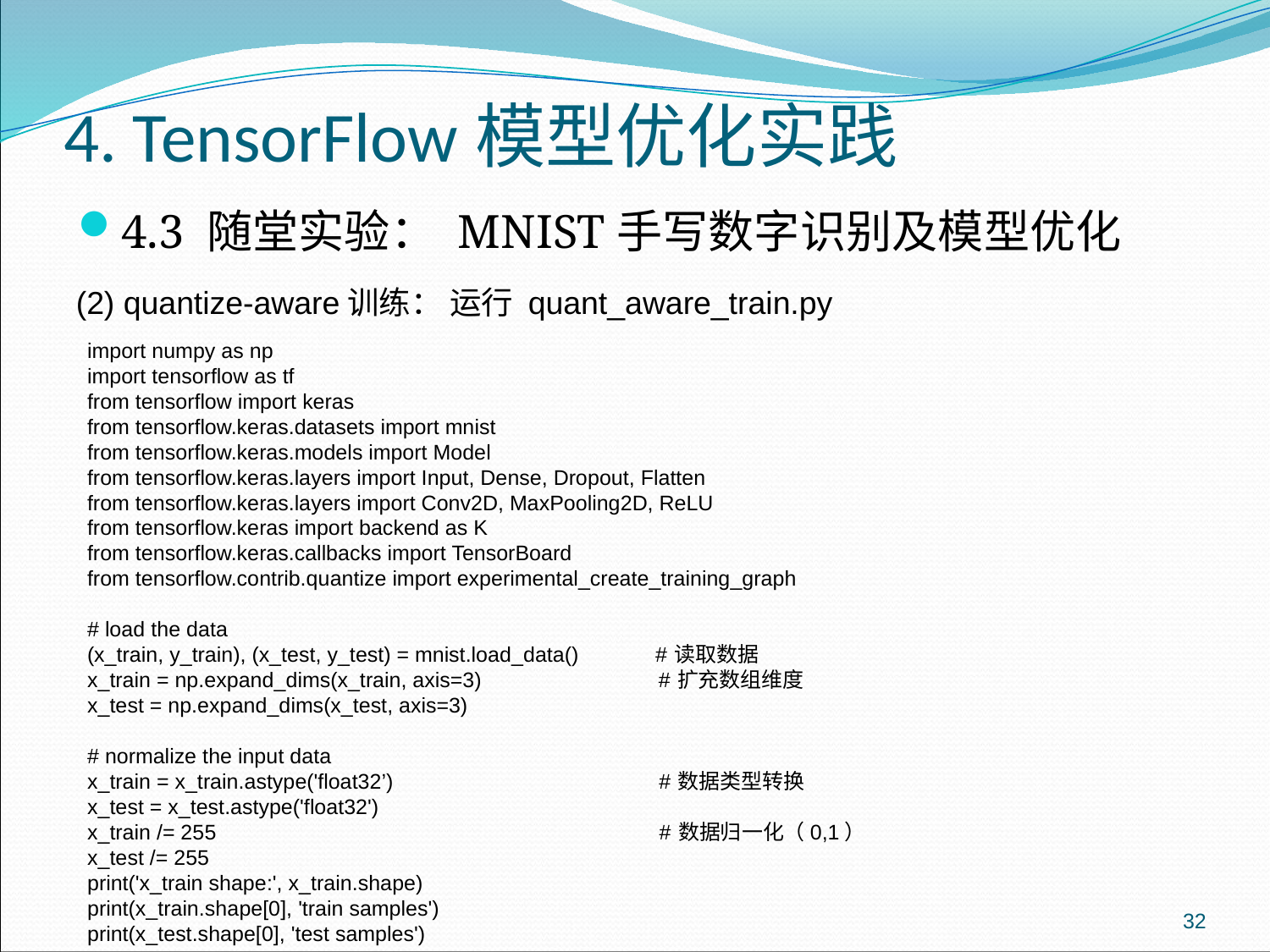

# 4. TensorFlow模型优化实践
4.3 随堂实验： MNIST手写数字识别及模型优化
(2) quantize-aware训练： 运行 quant_aware_train.py
import numpy as np
import tensorflow as tf
from tensorflow import keras
from tensorflow.keras.datasets import mnist
from tensorflow.keras.models import Model
from tensorflow.keras.layers import Input, Dense, Dropout, Flatten
from tensorflow.keras.layers import Conv2D, MaxPooling2D, ReLU
from tensorflow.keras import backend as K
from tensorflow.keras.callbacks import TensorBoard
from tensorflow.contrib.quantize import experimental_create_training_graph
# load the data
(x_train, y_train), (x_test, y_test) = mnist.load_data()             #读取数据
x_train = np.expand_dims(x_train, axis=3)                              #扩充数组维度
x_test = np.expand_dims(x_test, axis=3)
# normalize the input data
x_train = x_train.astype('float32’)                                             #数据类型转换
x_test = x_test.astype('float32')
x_train /= 255                                                                           #数据归一化（0,1）
x_test /= 255
print('x_train shape:', x_train.shape)
print(x_train.shape[0], 'train samples')
print(x_test.shape[0], 'test samples')
32